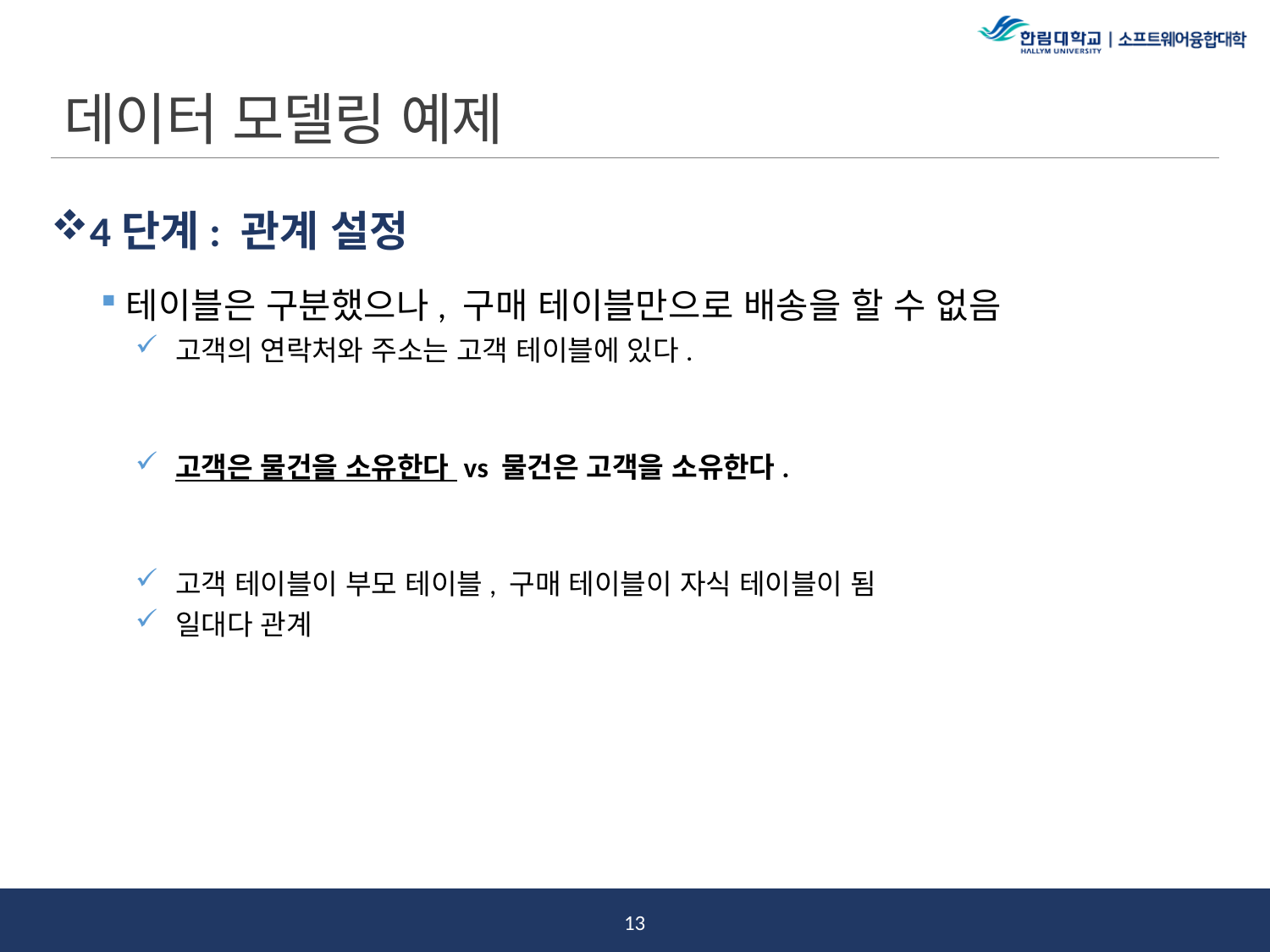

# 데이터 모델링 예제
4단계: 관계 설정
테이블은 구분했으나, 구매 테이블만으로 배송을 할 수 없음
고객의 연락처와 주소는 고객 테이블에 있다.

고객은 물건을 소유한다 vs 물건은 고객을 소유한다.

고객 테이블이 부모 테이블, 구매 테이블이 자식 테이블이 됨
일대다 관계
13